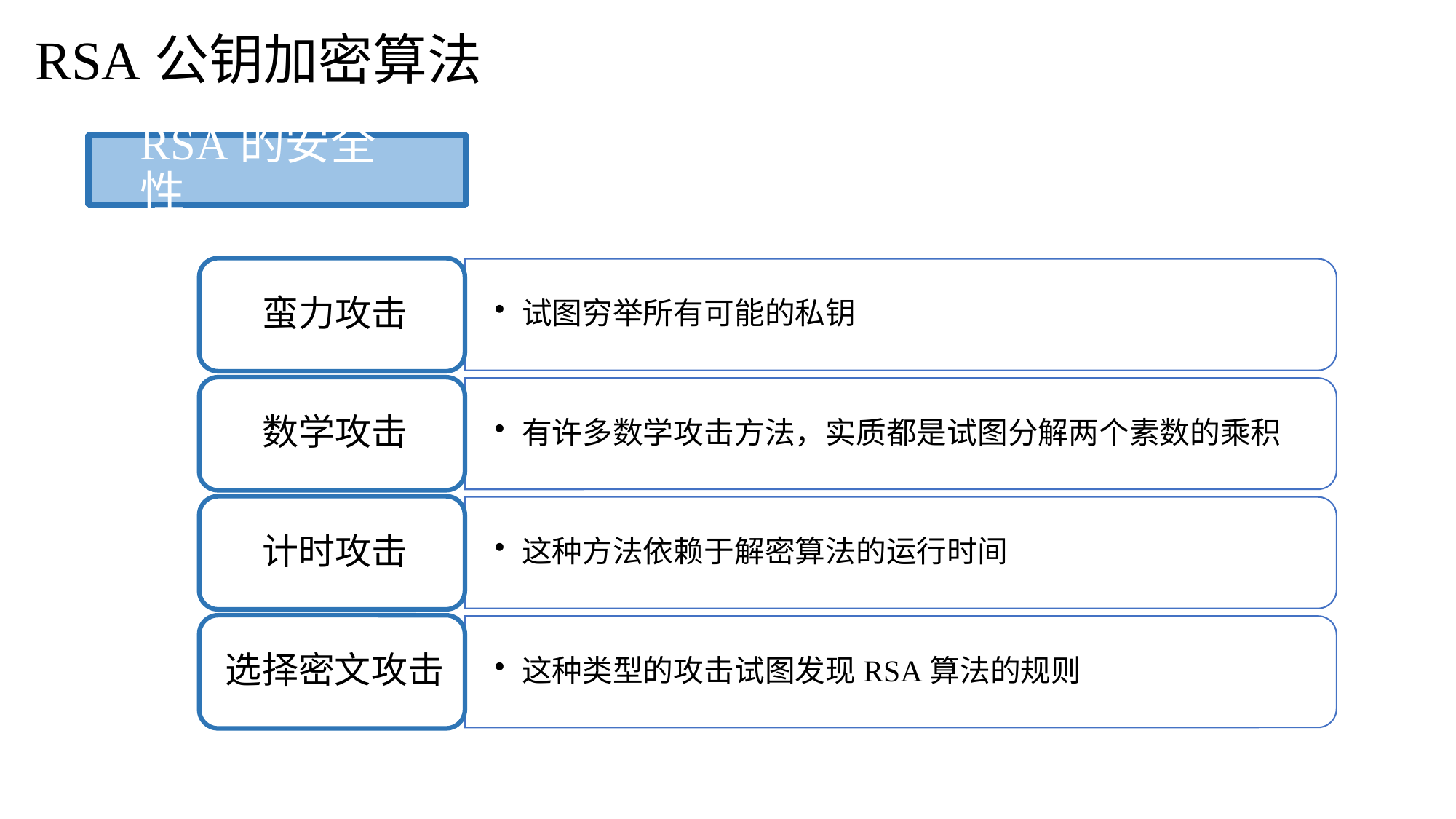

RSA公钥加密算法
RSA的安全性
试图穷举所有可能的私钥
蛮力攻击
有许多数学攻击方法，实质都是试图分解两个素数的乘积
数学攻击
这种方法依赖于解密算法的运行时间
计时攻击
这种类型的攻击试图发现RSA算法的规则
选择密文攻击